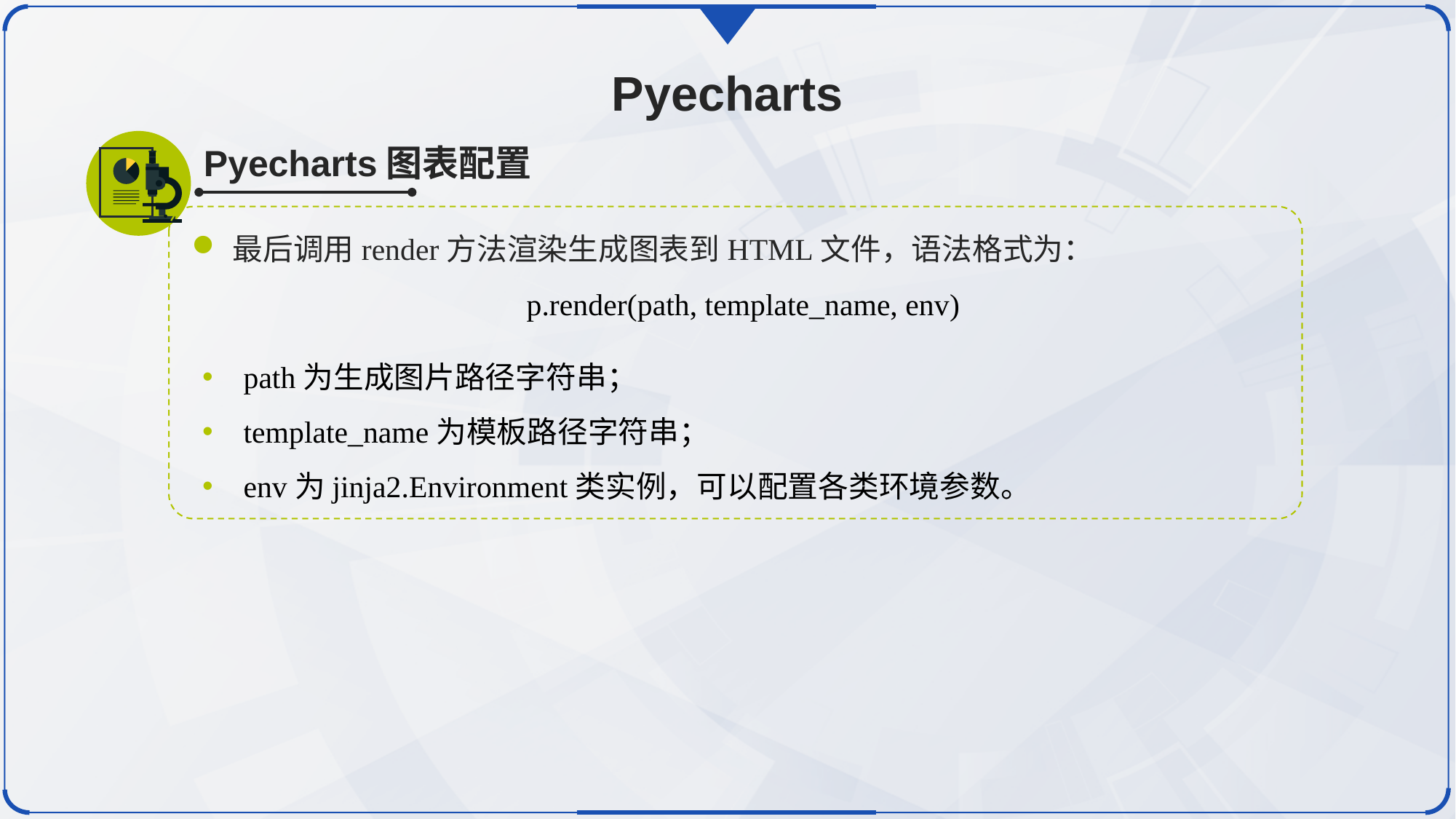

Pyecharts

Pyecharts图表配置

最后调用render方法渲染生成图表到HTML文件，语法格式为：
p.render(path, template_name, env)
path为生成图片路径字符串；
template_name为模板路径字符串；
env为jinja2.Environment类实例，可以配置各类环境参数。